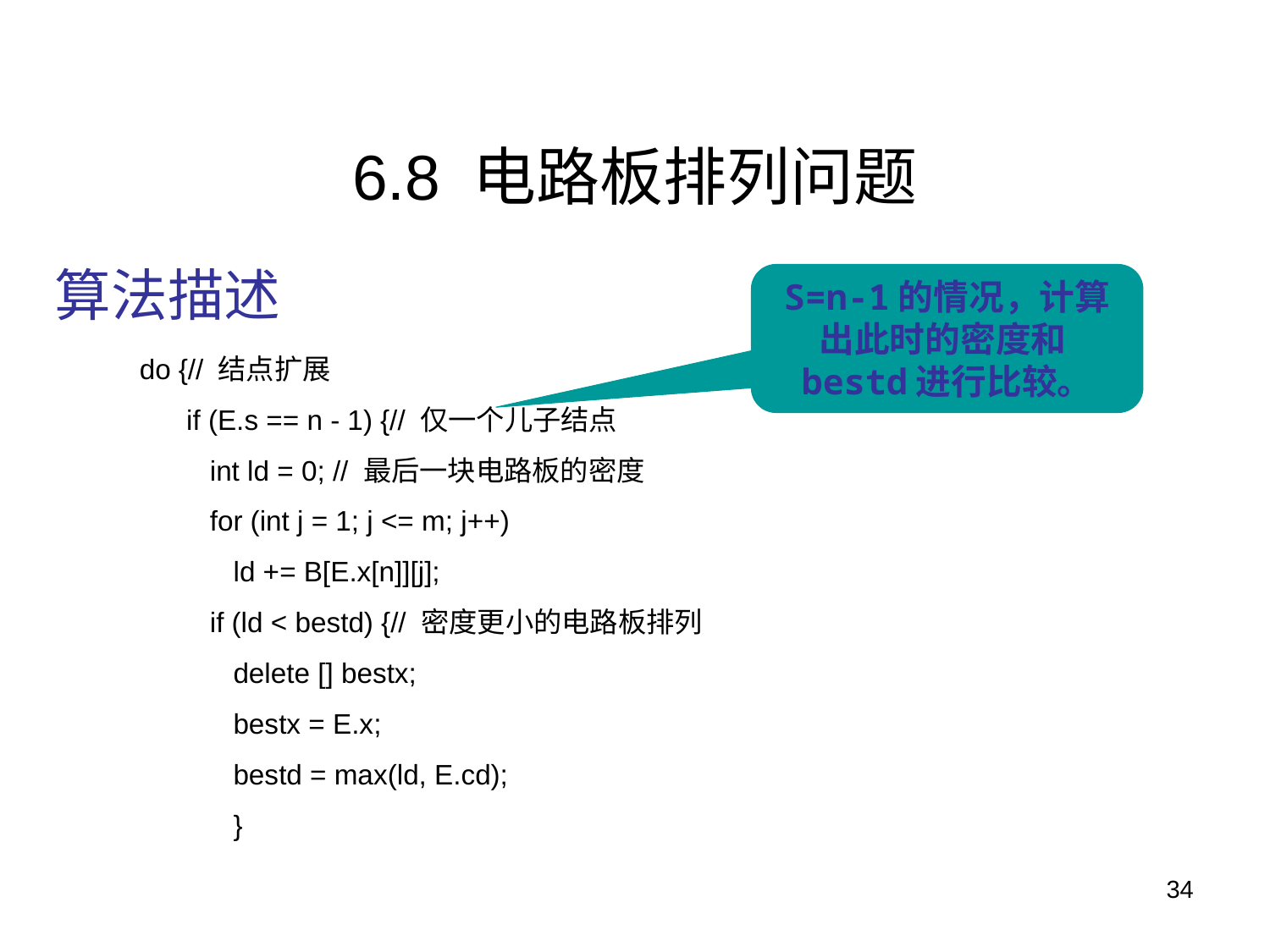

# 6.8 电路板排列问题
算法描述
S=n-1的情况，计算出此时的密度和bestd进行比较。
do {// 结点扩展
      if (E.s == n - 1) {// 仅一个儿子结点
         int ld = 0; // 最后一块电路板的密度
         for (int j = 1; j <= m; j++)
            ld += B[E.x[n]][j];
         if (ld < bestd) {// 密度更小的电路板排列
            delete [] bestx;
            bestx = E.x;
            bestd = max(ld, E.cd);
            }
34